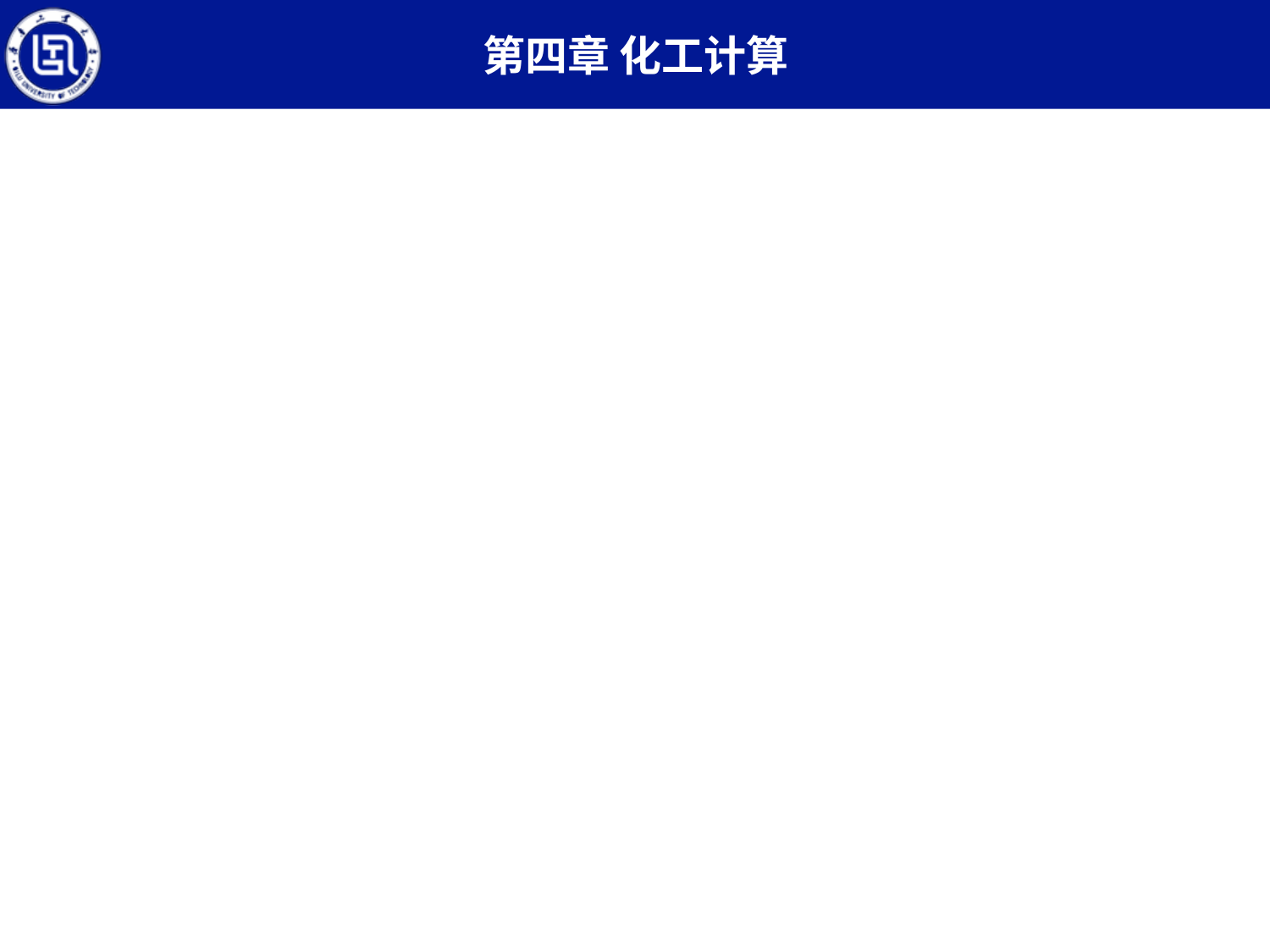

#
Z(0)和Z(1)的都是Tr和pr的函数，计算时可直接查图。
Pitzer普遍化关系式对于非极性或弱极性气体能够提供可靠结果，对强极性气体则误差达5~10%；而对于缔合气体和量子气体，误差较大，使用时应当特别注意。